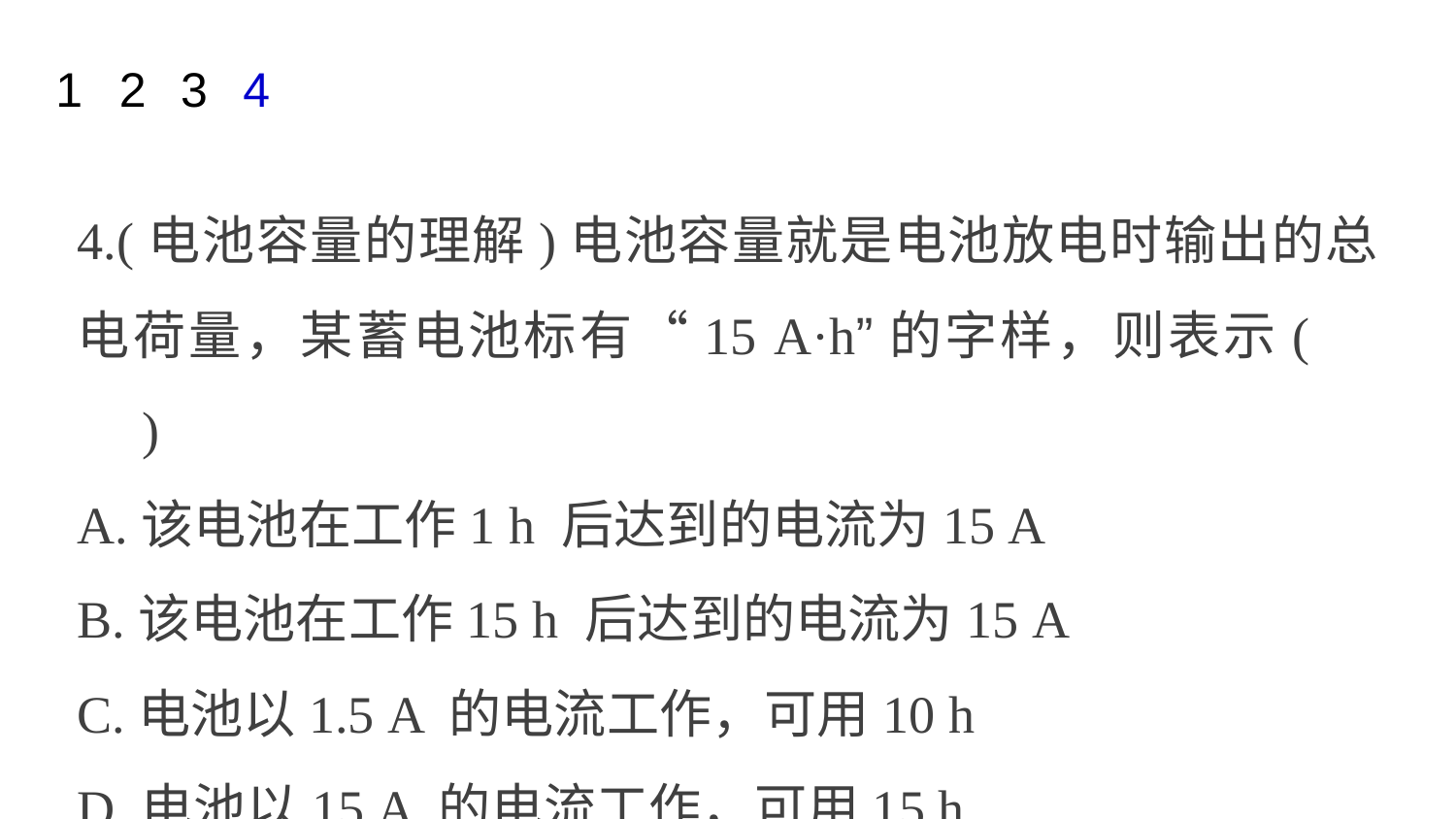

1
2
3
4
4.(电池容量的理解)电池容量就是电池放电时输出的总电荷量，某蓄电池标有“15 A·h”的字样，则表示(　　)
A.该电池在工作1 h 后达到的电流为15 A
B.该电池在工作15 h 后达到的电流为15 A
C.电池以1.5 A 的电流工作，可用10 h
D.电池以15 A 的电流工作，可用15 h